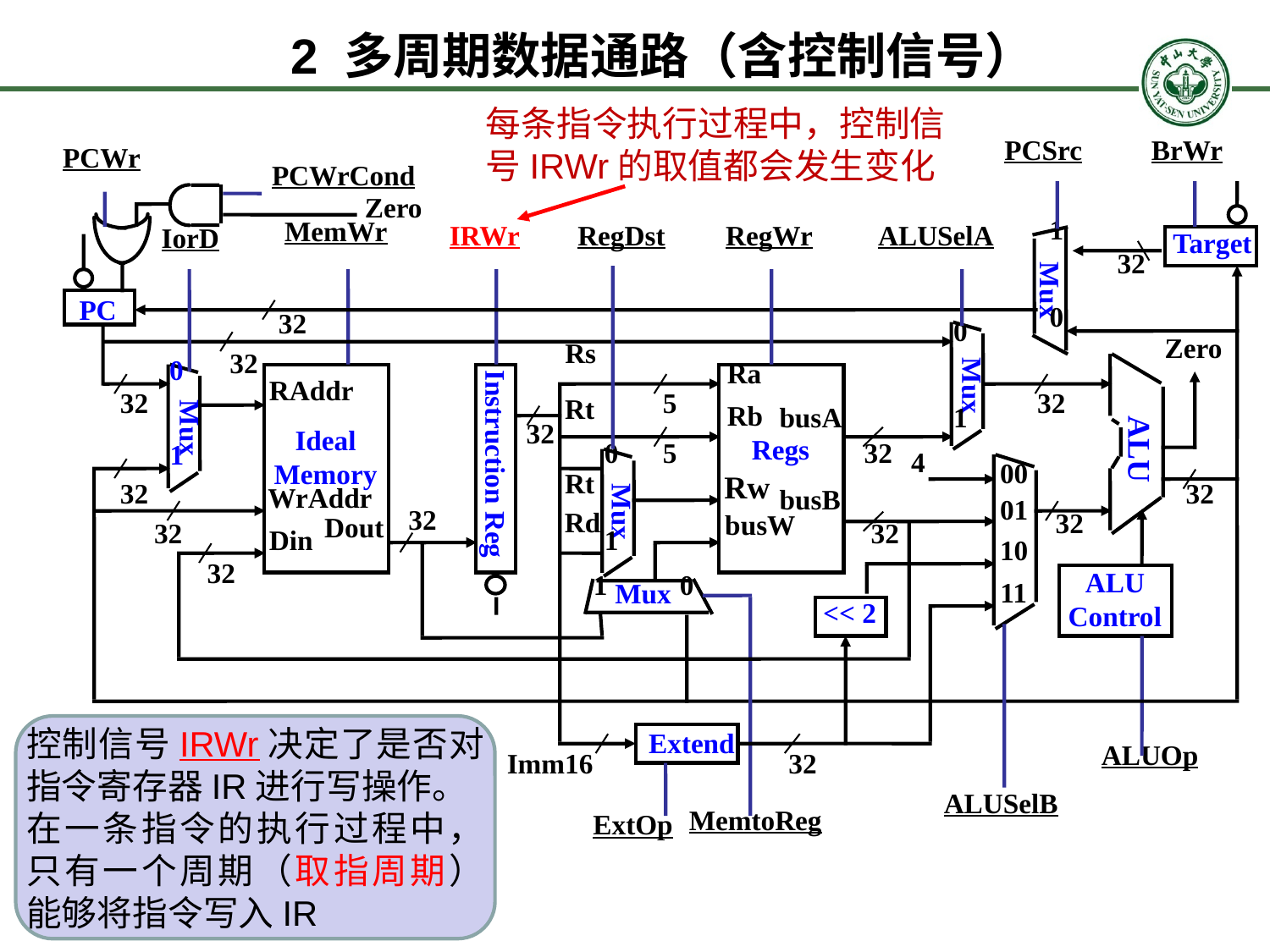

# 2 多周期数据通路（含控制信号）
每条指令执行过程中，控制信号IRWr的取值都会发生变化
PCSrc
BrWr
PCWr
PCWrCond

Zero

1
MemWr
IRWr
RegDst
RegWr
ALUSelA
IorD

Target

32

Mux

PC

0
32

0

Mux
1

Zero

Rs

32

0

Mux
1

Ra

ALU

RAddr

32
5
32

Rt

Rb
busA

32

Ideal
Memory
Regs

0

Mux
1

5
32

4
Instruction Reg

00

Rt
Rw

32
32

WrAddr
busB

01
32
Rd
32

busW

Dout

32
32

Din

10

32

ALU
Control

1
0
Mux

11

<< 2

Extend

ALUOp

Imm16
32

ALUSelB
MemtoReg
ExtOp
控制信号IRWr决定了是否对指令寄存器IR进行写操作。
在一条指令的执行过程中，只有一个周期（取指周期）能够将指令写入IR